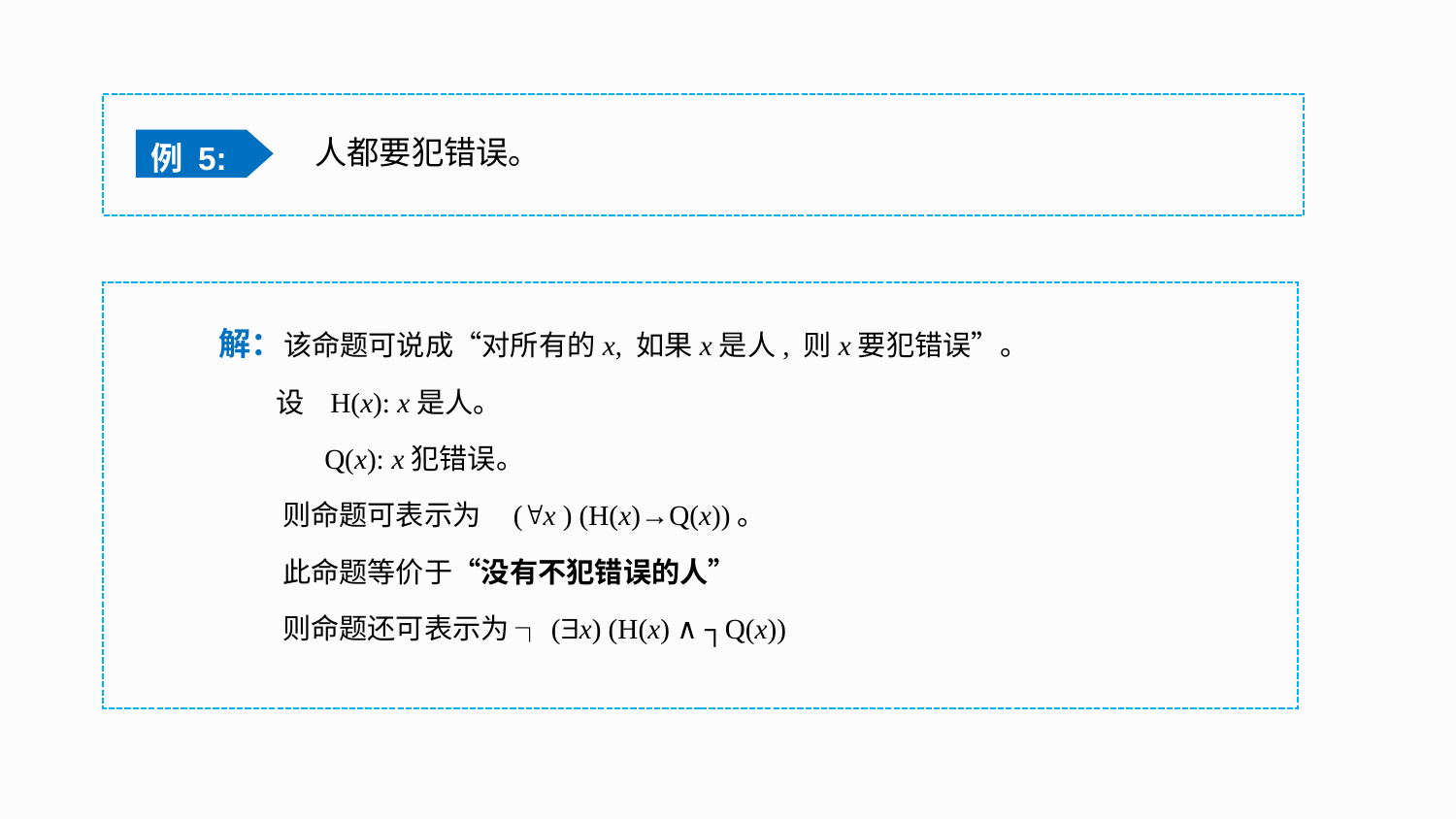

例 5:
人都要犯错误。

解：该命题可说成“对所有的x, 如果x是人, 则x要犯错误”。
        设   H(x): x是人。
               Q(x): x犯错误。
         则命题可表示为    (∀x ) (H(x)→Q(x))。
         此命题等价于“没有不犯错误的人”
         则命题还可表示为 ┐(∃x) (H(x) ∧ ┐Q(x))